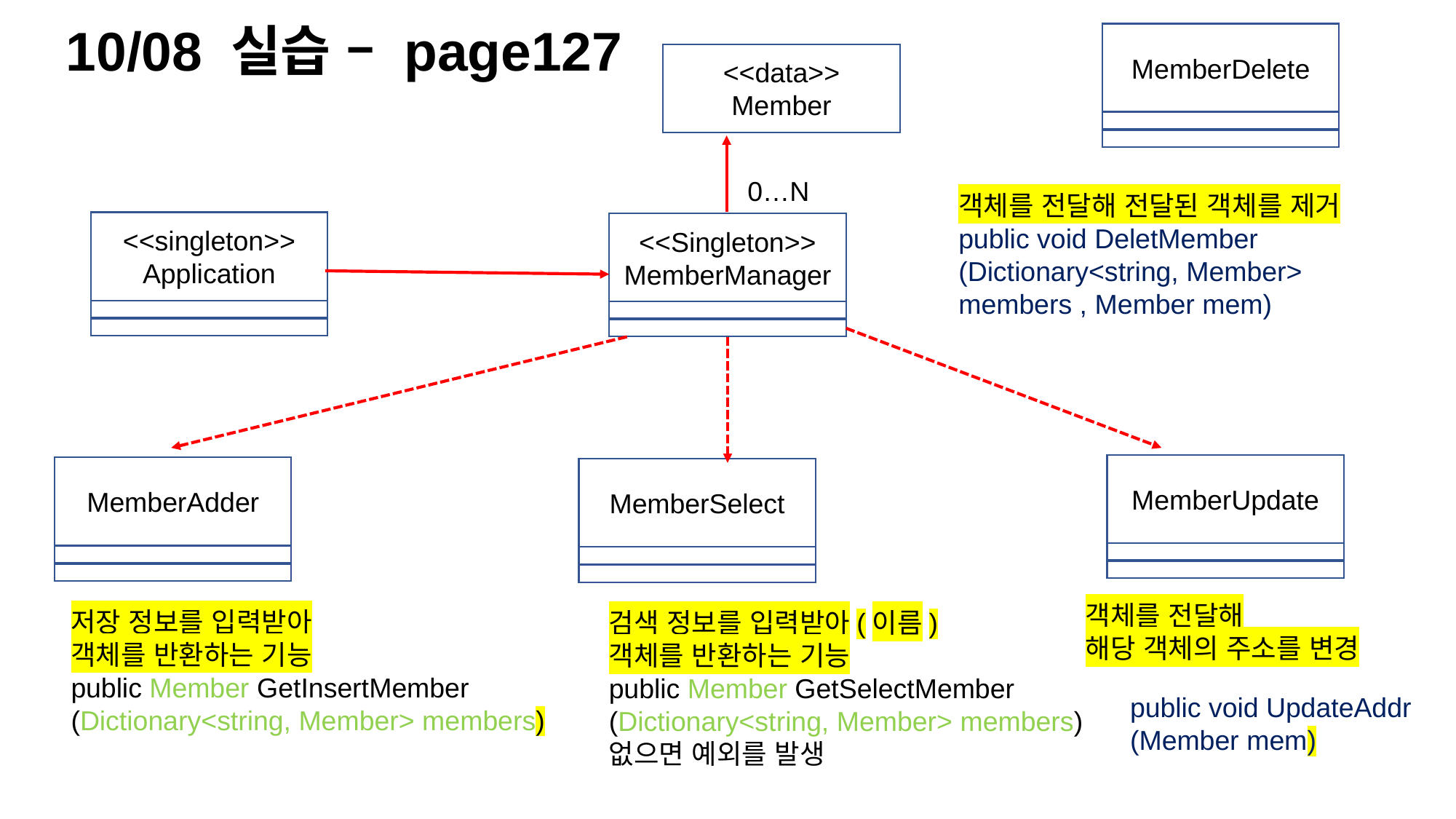

10/08 실습 – page127
MemberDelete
<<data>>
Member

0…N
객체를 전달해 전달된 객체를 제거
public void DeletMember
(Dictionary<string, Member> members , Member mem)
<<singleton>>
Application
<<Singleton>>
MemberManager

MemberUpdate
MemberAdder
MemberSelect

객체를 전달해
해당 객체의 주소를 변경
저장 정보를 입력받아
객체를 반환하는 기능
public Member GetInsertMember
(Dictionary<string, Member> members)
검색 정보를 입력받아(이름)
객체를 반환하는 기능
public Member GetSelectMember
(Dictionary<string, Member> members)
없으면 예외를 발생
public void UpdateAddr
(Member mem)